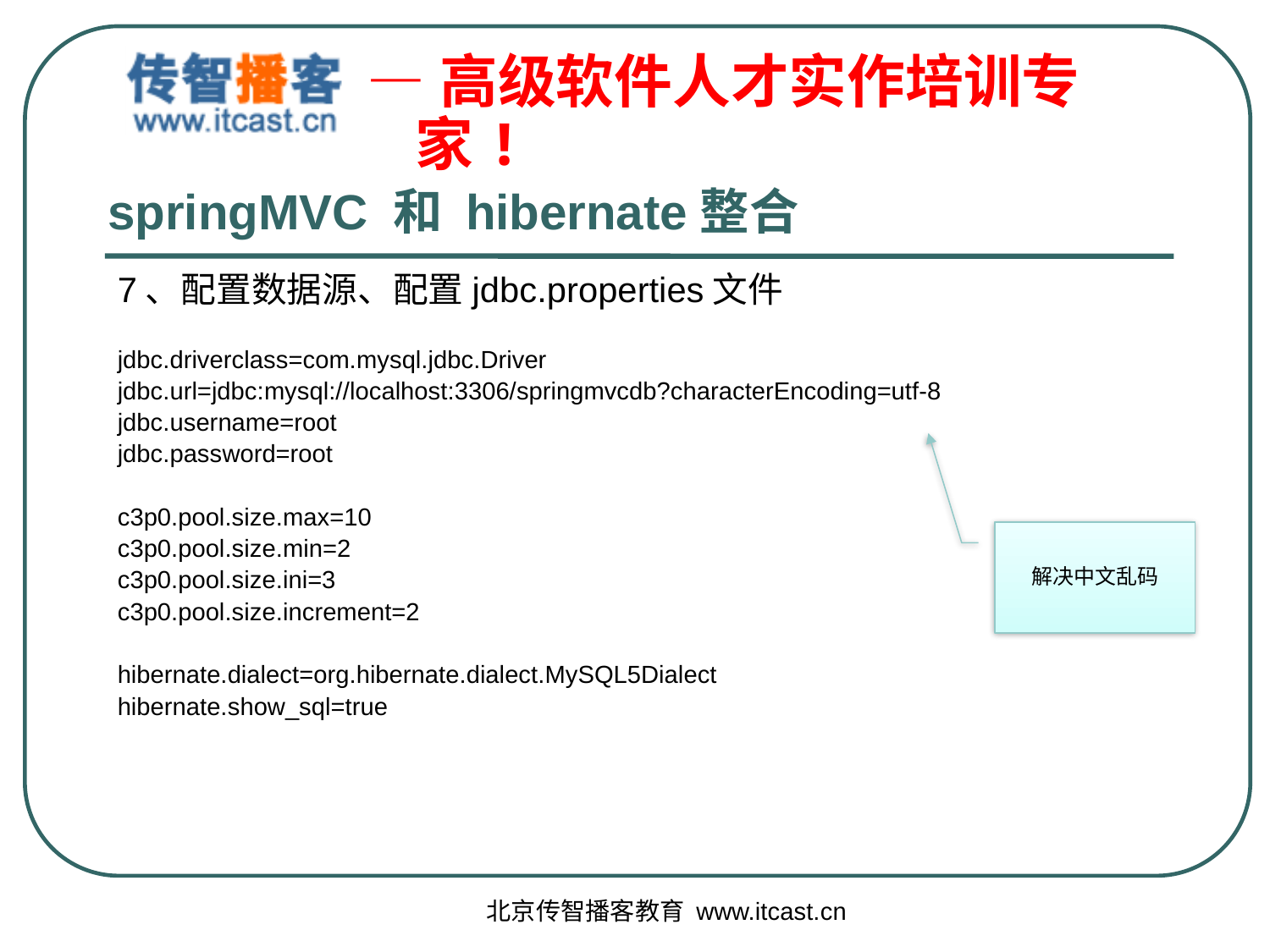

# springMVC 和 hibernate整合
7、配置数据源、配置jdbc.properties文件

jdbc.driverclass=com.mysql.jdbc.Driver
jdbc.url=jdbc:mysql://localhost:3306/springmvcdb?characterEncoding=utf-8
jdbc.username=root
jdbc.password=root

c3p0.pool.size.max=10
c3p0.pool.size.min=2
c3p0.pool.size.ini=3
c3p0.pool.size.increment=2

hibernate.dialect=org.hibernate.dialect.MySQL5Dialect
hibernate.show_sql=true
解决中文乱码
北京传智播客教育 www.itcast.cn